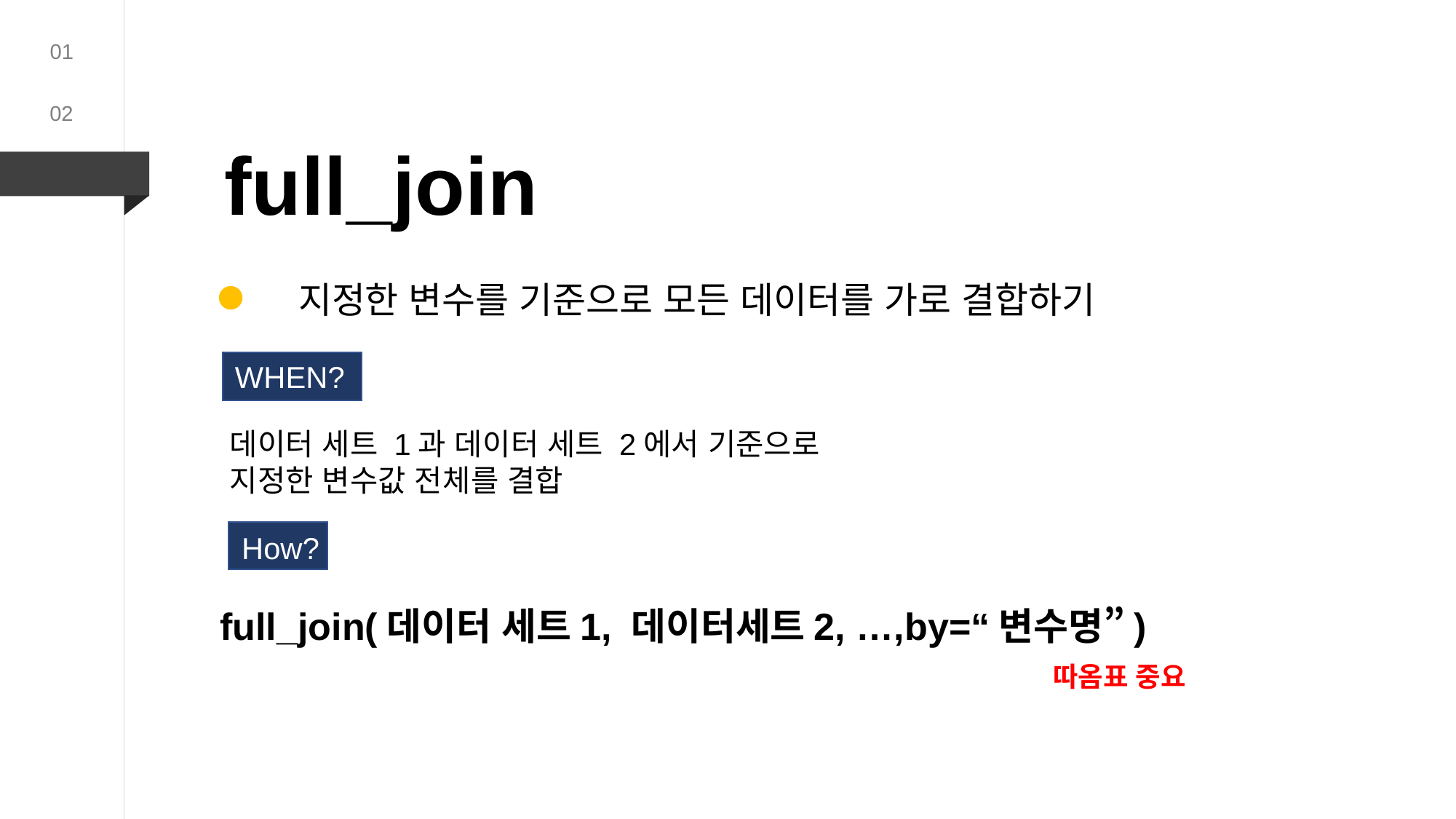

01
02
02
full_join

03
지정한 변수를 기준으로 모든 데이터를 가로 결합하기

WHEN?
데이터 세트 1과 데이터 세트 2에서 기준으로 지정한 변수값 전체를 결합

How?
full_join(데이터 세트1, 데이터세트2, …,by=“변수명”)
따옴표 중요